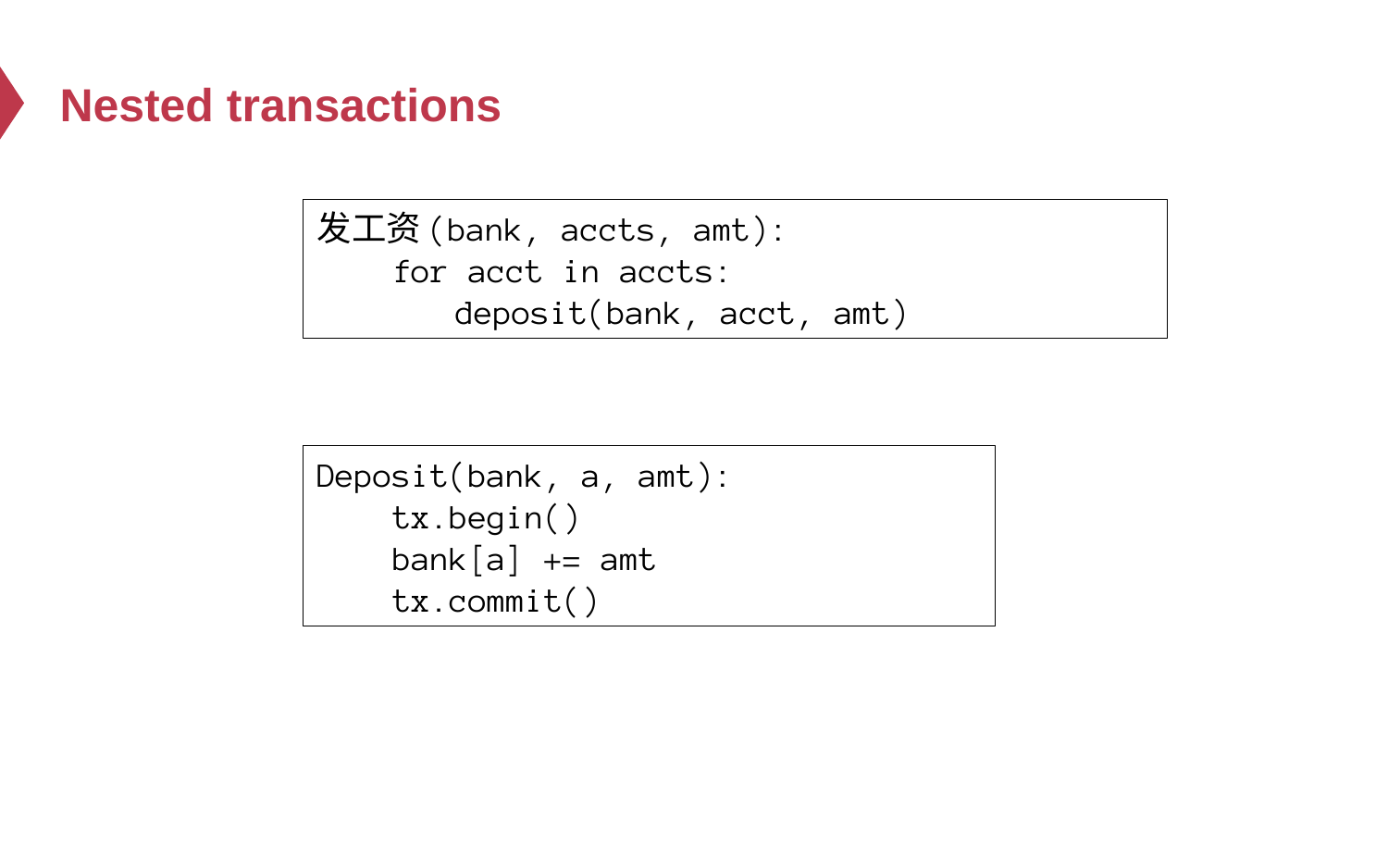

# Nested transactions
发工资(bank, accts, amt):
    for acct in accts:
	deposit(bank, acct, amt)
Deposit(bank, a, amt):
    tx.begin()
    bank[a] += amt
    tx.commit()
30